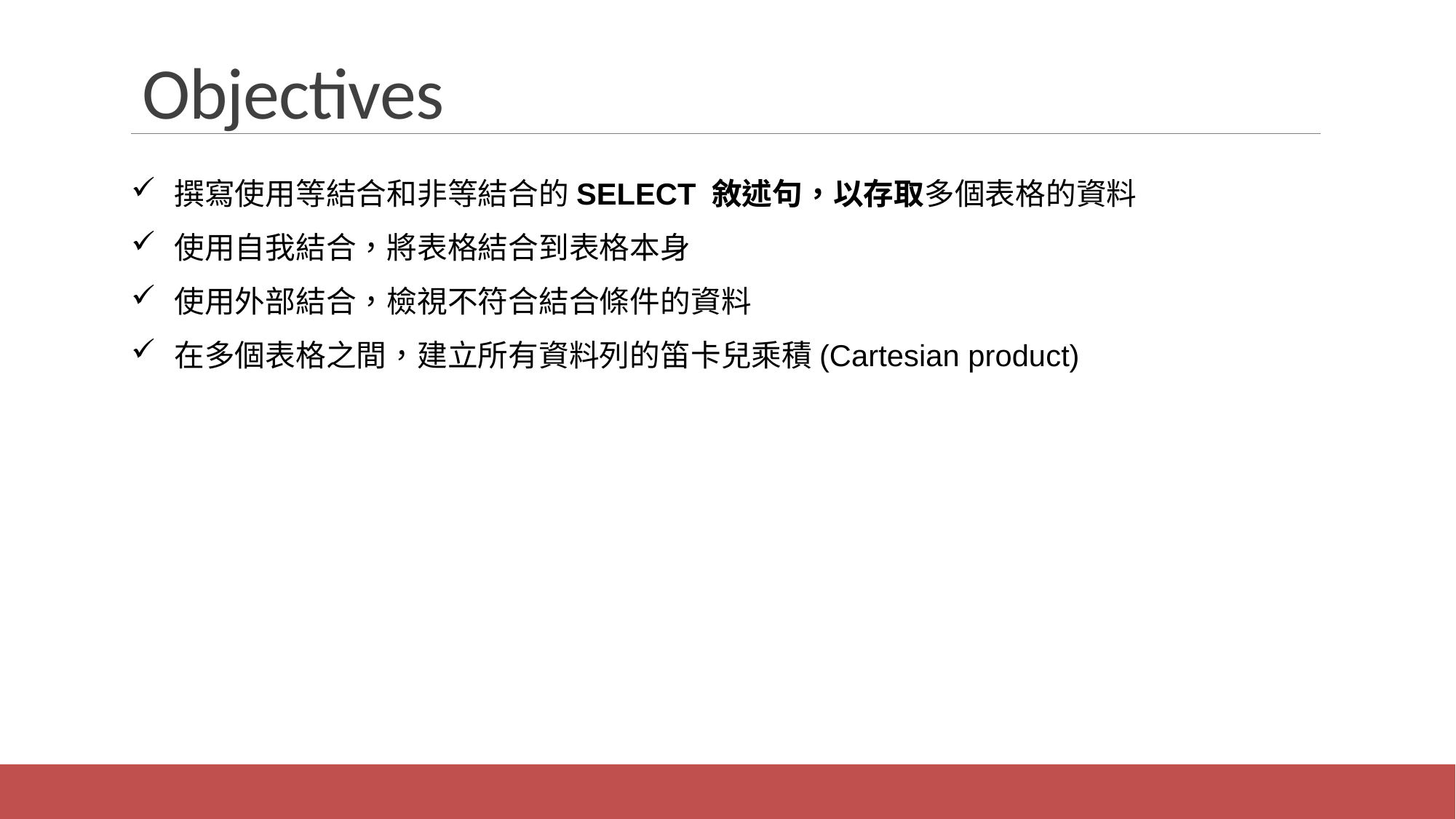

# Objectives
撰寫使用等結合和非等結合的SELECT 敘述句，以存取多個表格的資料
使用自我結合，將表格結合到表格本身
使用外部結合，檢視不符合結合條件的資料
在多個表格之間，建立所有資料列的笛卡兒乘積(Cartesian product)